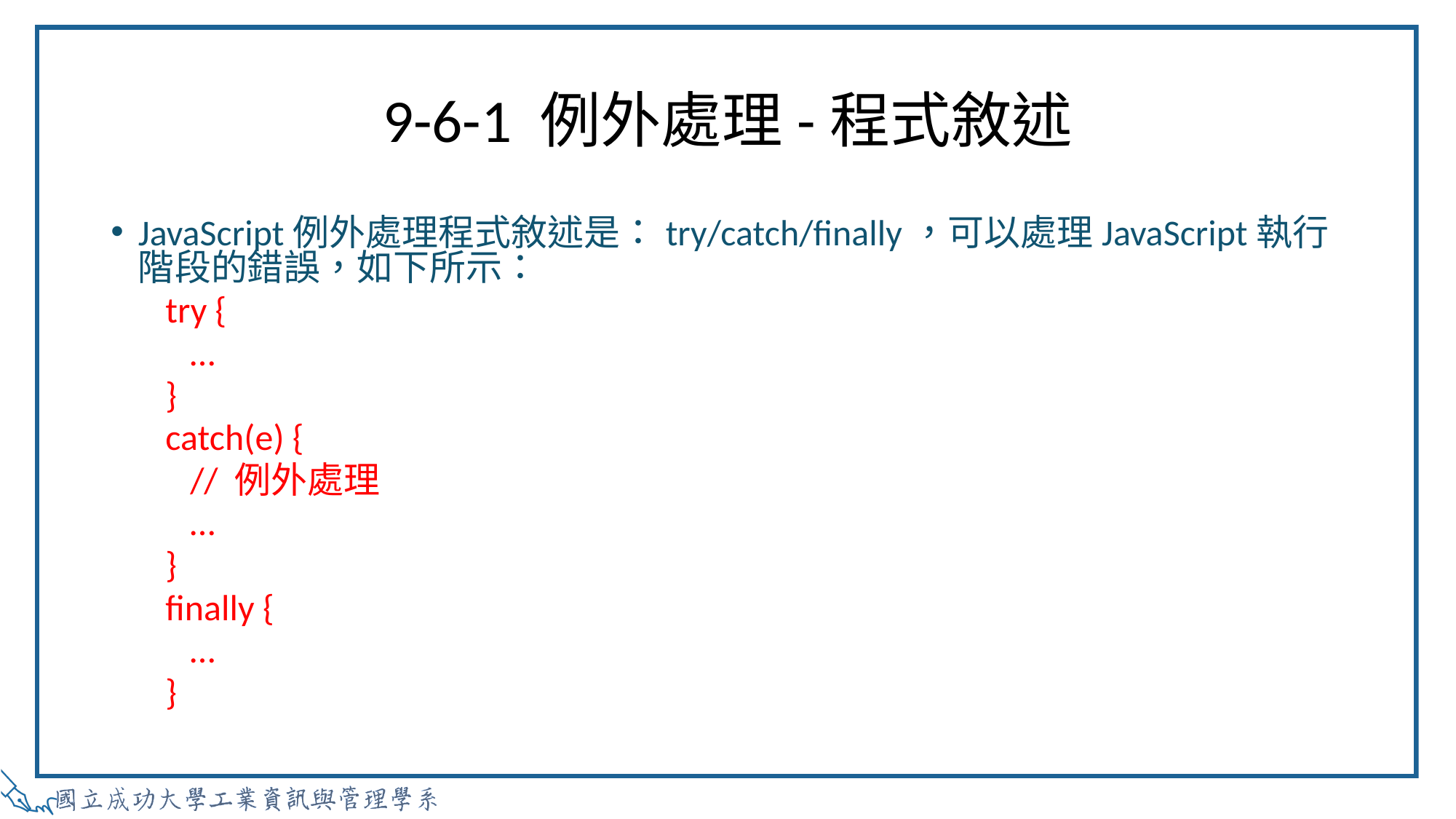

# 9-6-1 例外處理-程式敘述
JavaScript例外處理程式敘述是：try/catch/finally，可以處理JavaScript執行階段的錯誤，如下所示：
try {
   …
}
catch(e) {
   // 例外處理
   …
}
finally {
   …
}